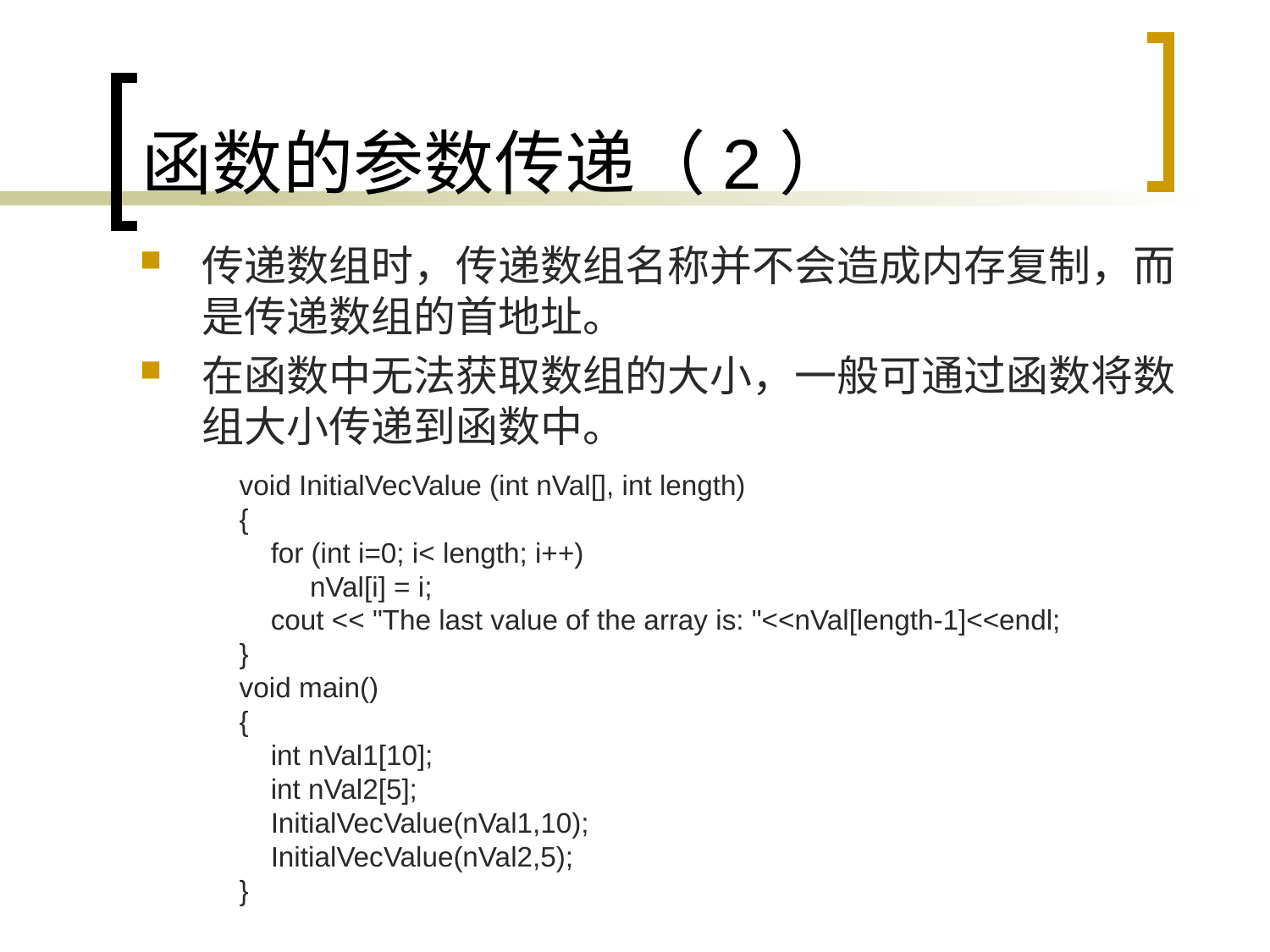

# 函数的参数传递（2）
传递数组时，传递数组名称并不会造成内存复制，而是传递数组的首地址。
在函数中无法获取数组的大小，一般可通过函数将数组大小传递到函数中。
void InitialVecValue (int nVal[], int length)
{
    for (int i=0; i< length; i++)
         nVal[i] = i;
    cout << "The last value of the array is: "<<nVal[length-1]<<endl;
}
void main()
{
    int nVal1[10];
    int nVal2[5];
    InitialVecValue(nVal1,10);
    InitialVecValue(nVal2,5);
}